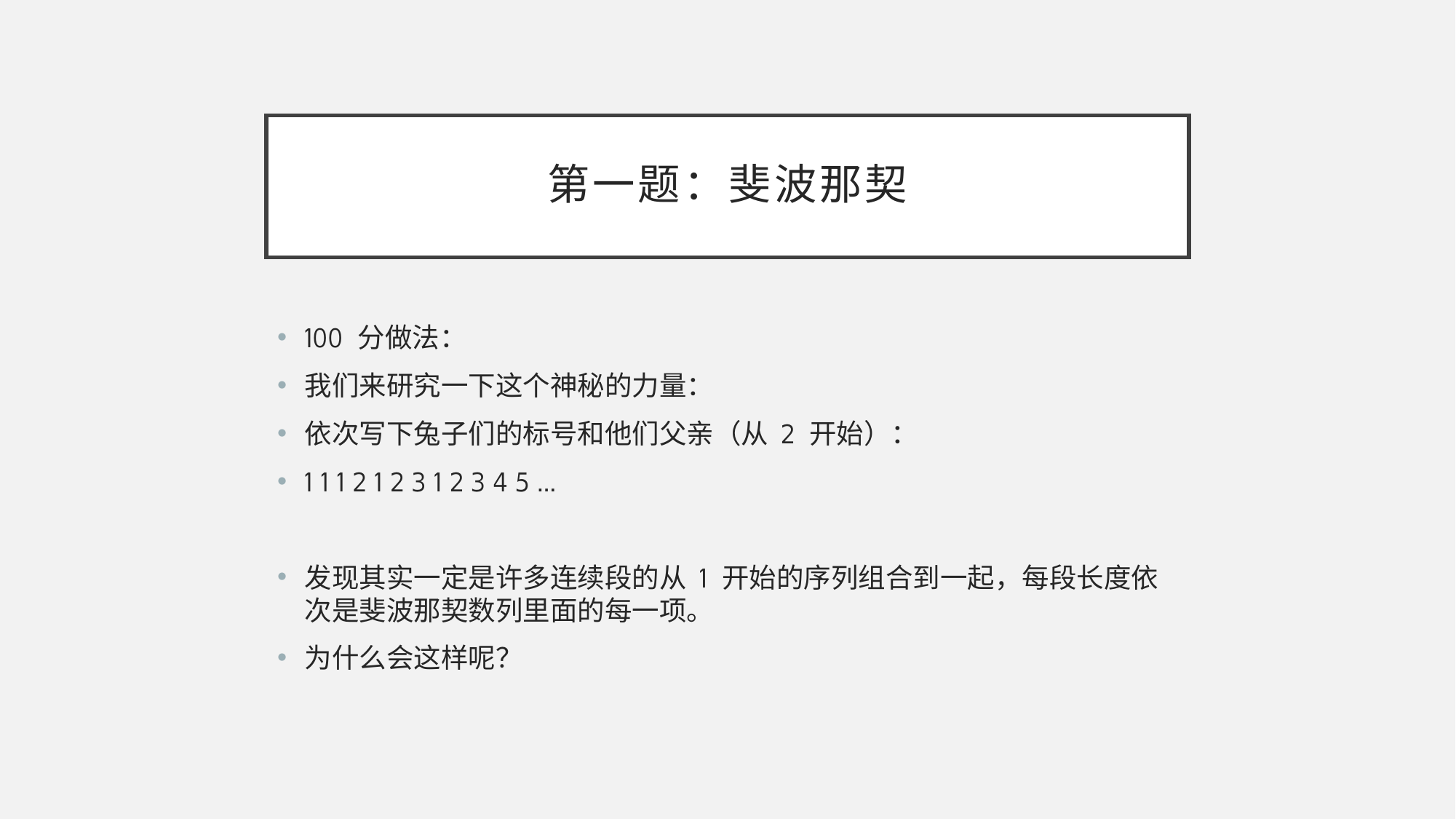

# 第一题：斐波那契
100 分做法：
我们来研究一下这个神秘的力量：
依次写下兔子们的标号和他们父亲（从 2 开始）：
1 1 1 2 1 2 3 1 2 3 4 5 …

发现其实一定是许多连续段的从 1 开始的序列组合到一起，每段长度依次是斐波那契数列里面的每一项。
为什么会这样呢？